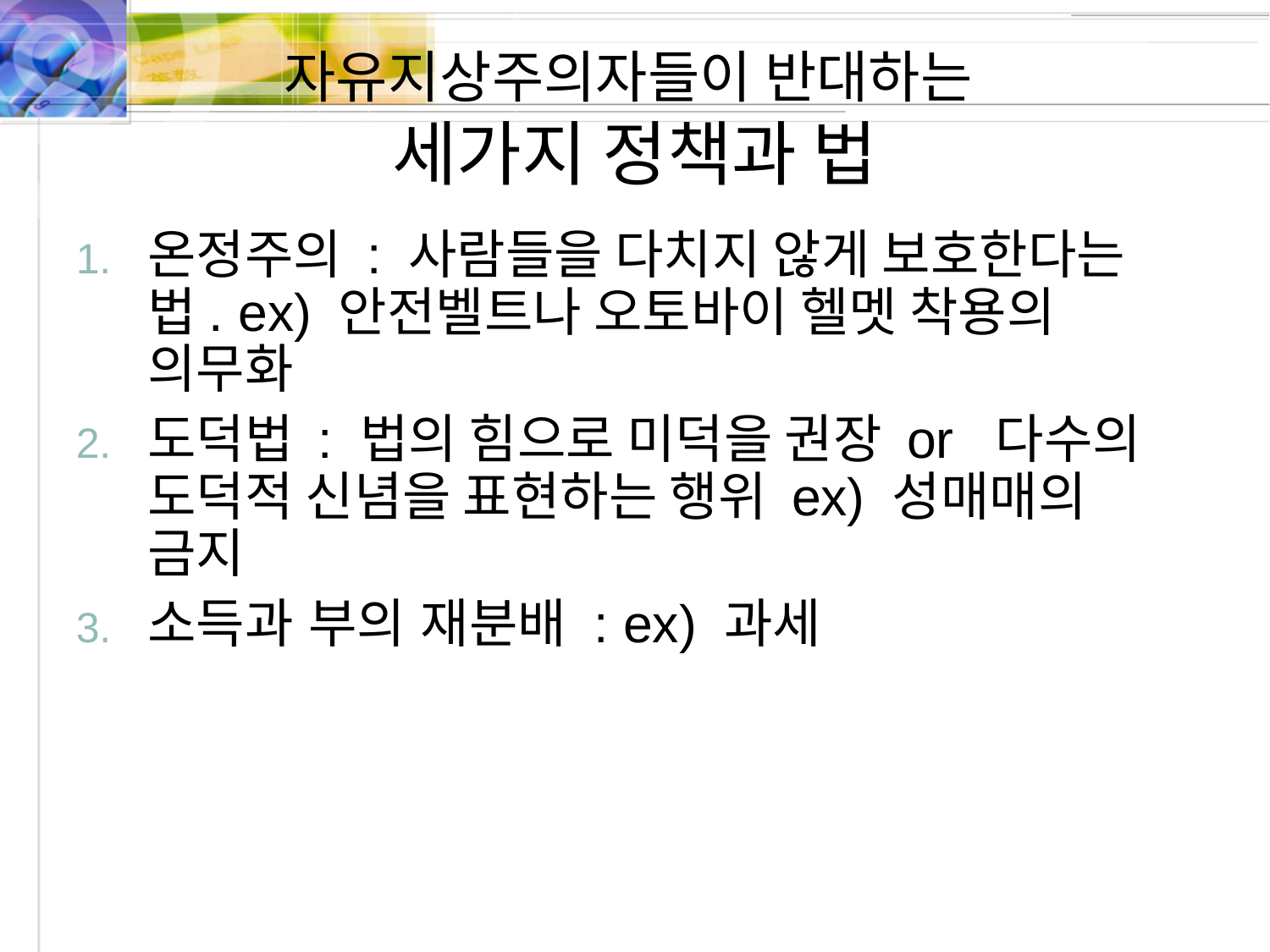

자유지상주의자들이 반대하는
세가지 정책과 법
온정주의 : 사람들을 다치지 않게 보호한다는 법. ex) 안전벨트나 오토바이 헬멧 착용의 의무화
도덕법 : 법의 힘으로 미덕을 권장 or  다수의 도덕적 신념을 표현하는 행위 ex) 성매매의 금지
소득과 부의 재분배 : ex) 과세